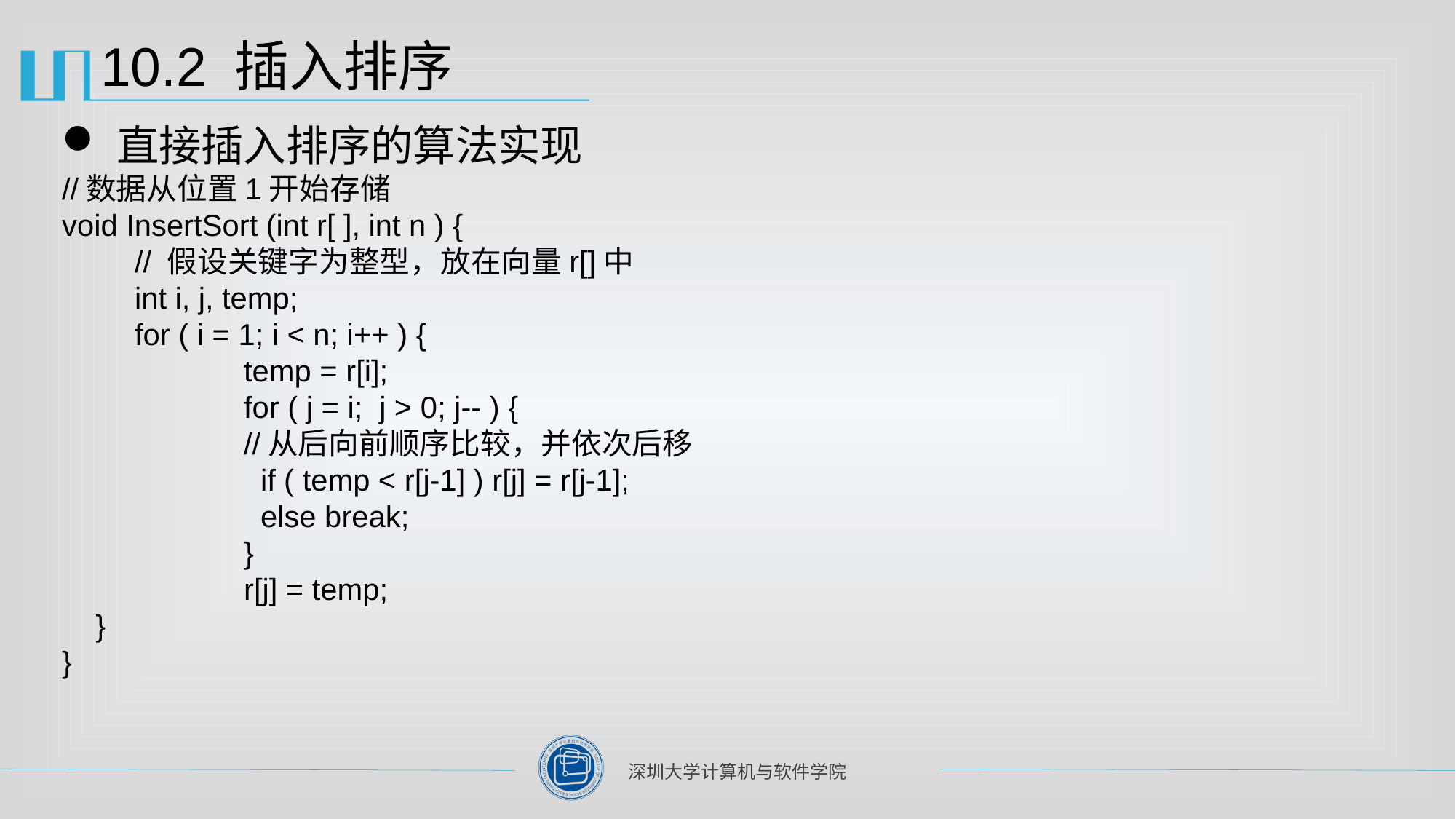

# 10.2 插入排序
直接插入排序的算法实现
//数据从位置1开始存储
void InsertSort (int r[ ], int n ) {
	// 假设关键字为整型，放在向量r[]中
	int i, j, temp;
	for ( i = 1; i < n; i++ ) {
		temp = r[i];
		for ( j = i;  j > 0; j-- ) {
		//从后向前顺序比较，并依次后移
		  if ( temp < r[j-1] ) r[j] = r[j-1];
		  else break;
		}
		r[j] = temp;
    }
}

16